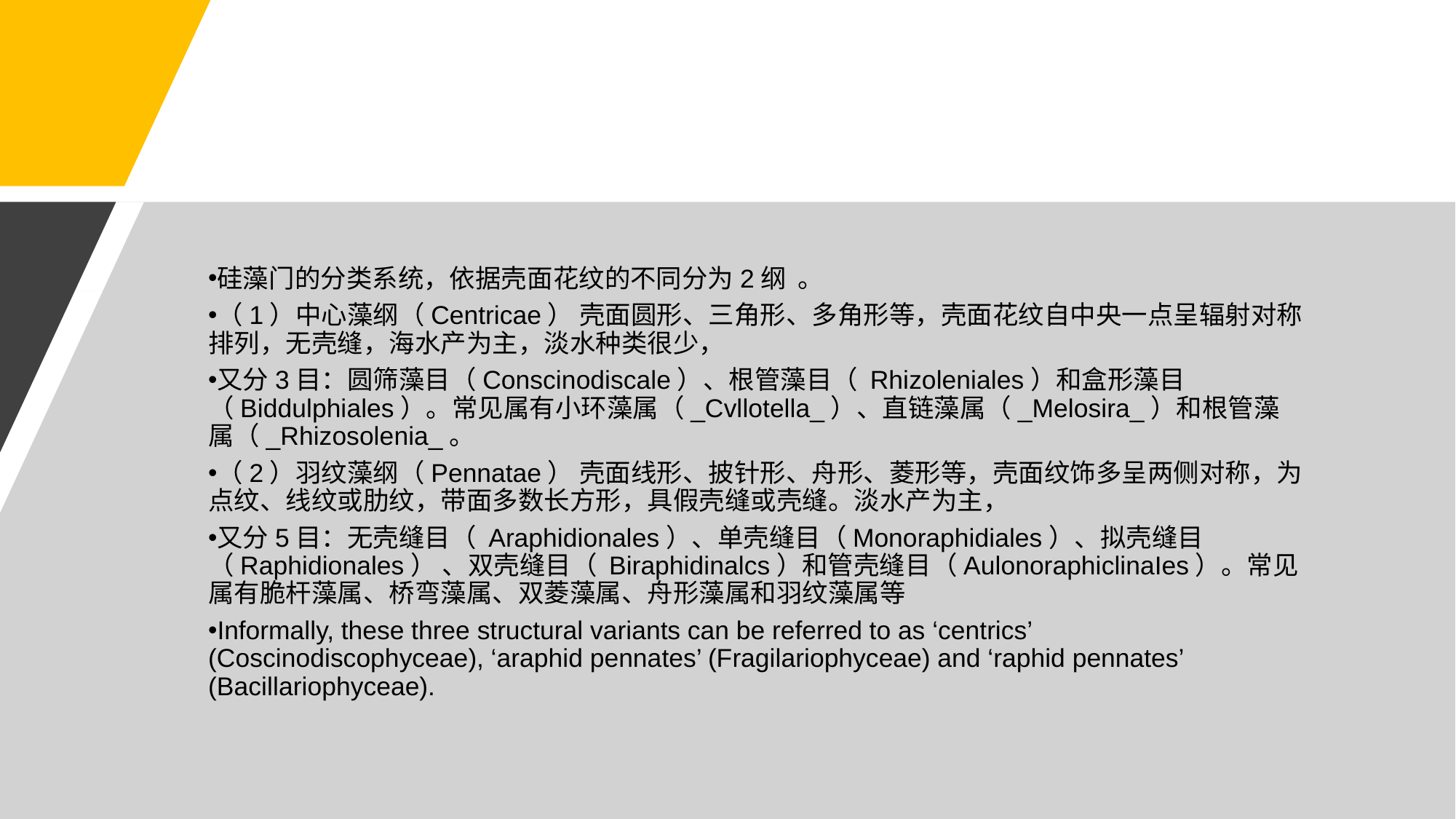

硅藻门的分类系统，依据壳面花纹的不同分为2纲  。
（1）中心藻纲（Centricae） 壳面圆形、三角形、多角形等，壳面花纹自中央一点呈辐射对称排列，无壳缝，海水产为主，淡水种类很少，
又分3目：圆筛藻目（Conscinodiscale）、根管藻目（ Rhizoleniales）和盒形藻目（Biddulphiales）。常见属有小环藻属（_Cvllotella_）、直链藻属（_Melosira_）和根管藻属（_Rhizosolenia_。
（2）羽纹藻纲（Pennatae） 壳面线形、披针形、舟形、菱形等，壳面纹饰多呈两侧对称，为点纹、线纹或肋纹，带面多数长方形，具假壳缝或壳缝。淡水产为主，
又分5目：无壳缝目（ Araphidionales）、单壳缝目（Monoraphidiales）、拟壳缝目（Raphidionales） 、双壳缝目（ Biraphidinalcs）和管壳缝目（AulonoraphiclinaIes）。常见属有脆杆藻属、桥弯藻属、双菱藻属、舟形藻属和羽纹藻属等
Informally, these three structural variants can be referred to as ‘centrics’ (Coscinodiscophyceae), ‘araphid pennates’ (Fragilariophyceae) and ‘raphid pennates’ (Bacillariophyceae).